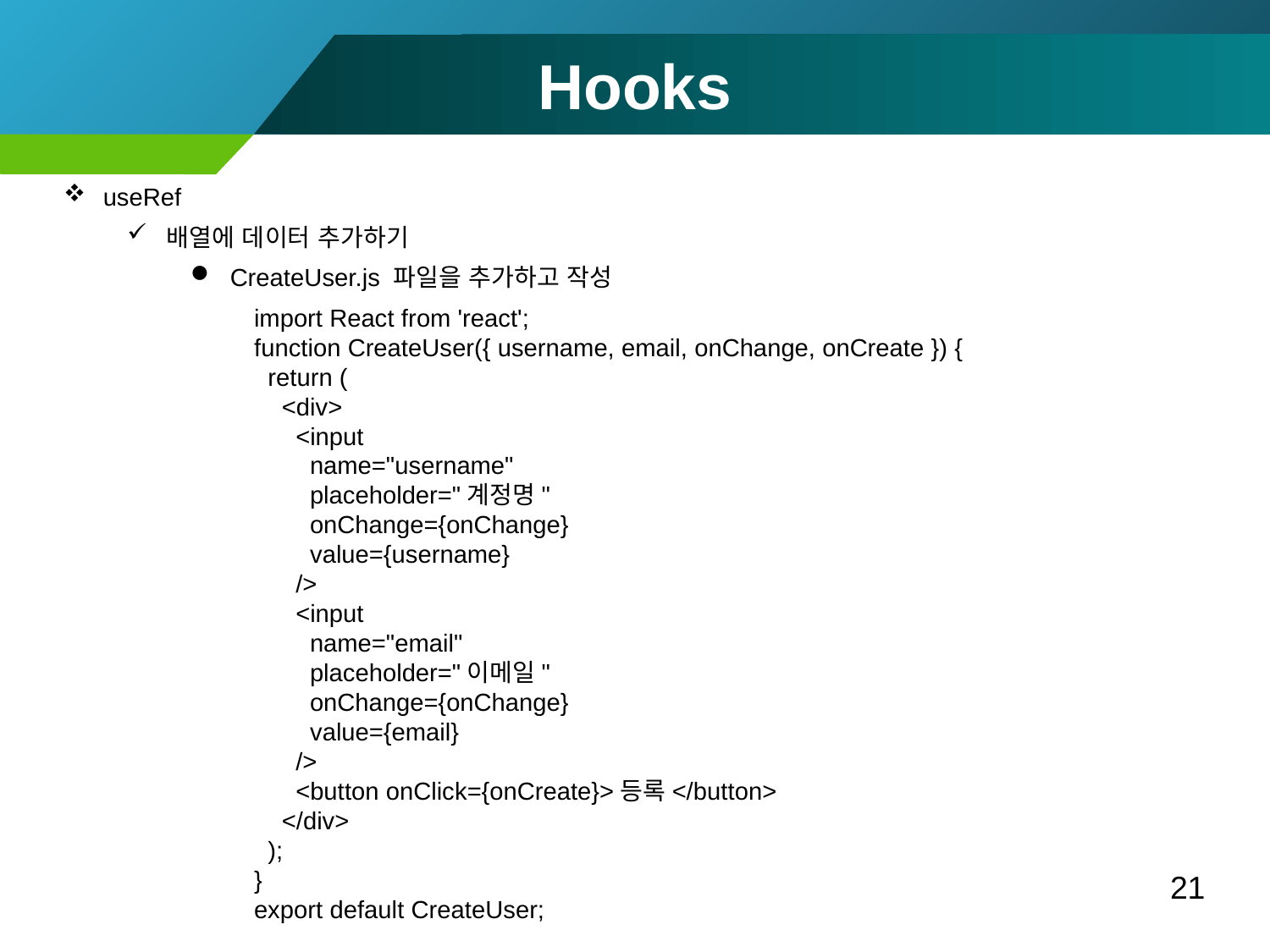

Hooks
useRef
배열에 데이터 추가하기
CreateUser.js 파일을 추가하고 작성
import React from 'react';
function CreateUser({ username, email, onChange, onCreate }) {
  return (
    <div>
      <input
        name="username"
        placeholder="계정명"
        onChange={onChange}
        value={username}
      />
      <input
        name="email"
        placeholder="이메일"
        onChange={onChange}
        value={email}
      />
      <button onClick={onCreate}>등록</button>
    </div>
  );
}
export default CreateUser;
21